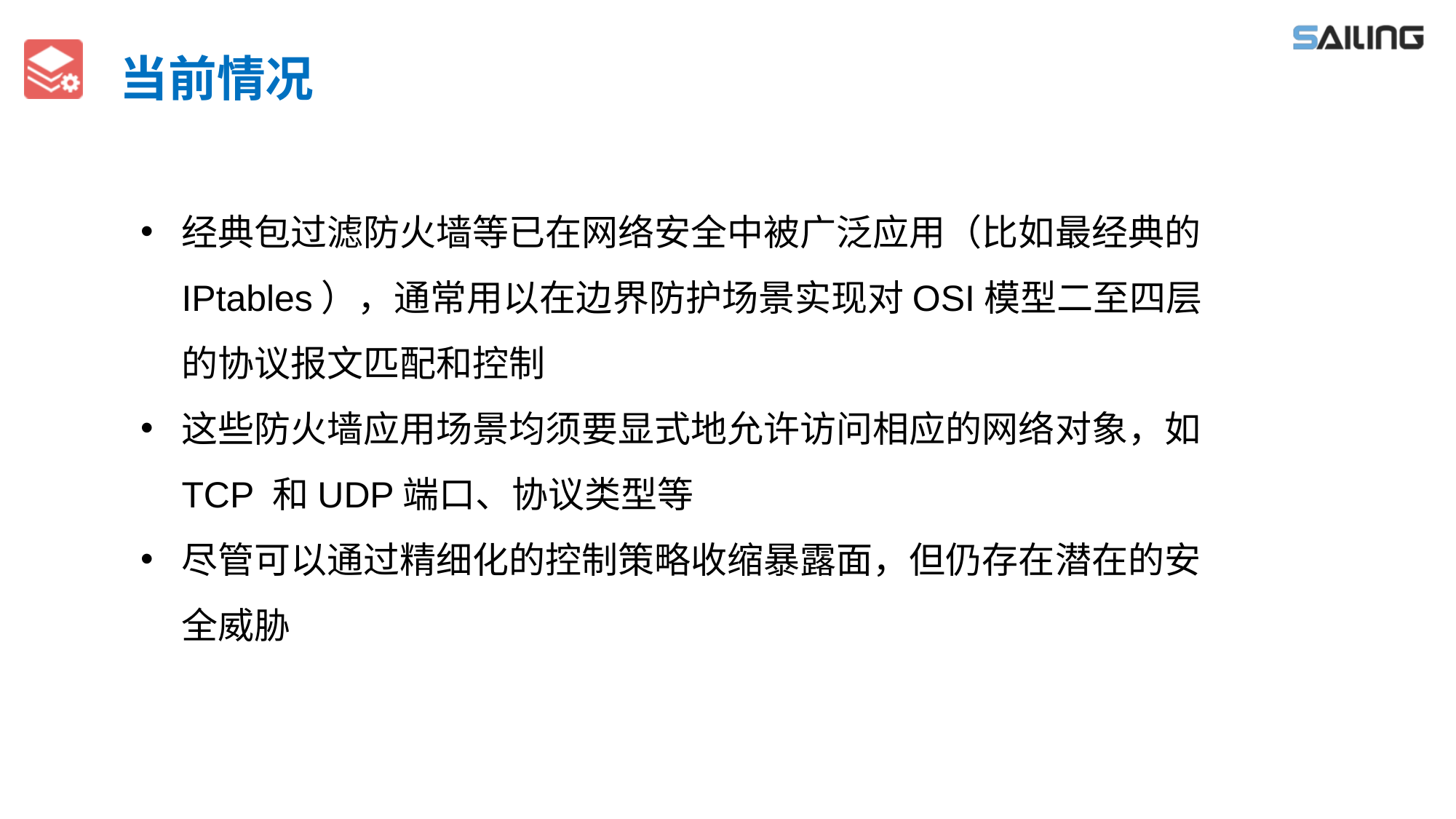

当前情况
经典包过滤防火墙等已在网络安全中被广泛应用（比如最经典的IPtables），通常用以在边界防护场景实现对OSI模型二至四层的协议报文匹配和控制
这些防火墙应用场景均须要显式地允许访问相应的网络对象，如TCP 和UDP端口、协议类型等
尽管可以通过精细化的控制策略收缩暴露面，但仍存在潜在的安全威胁